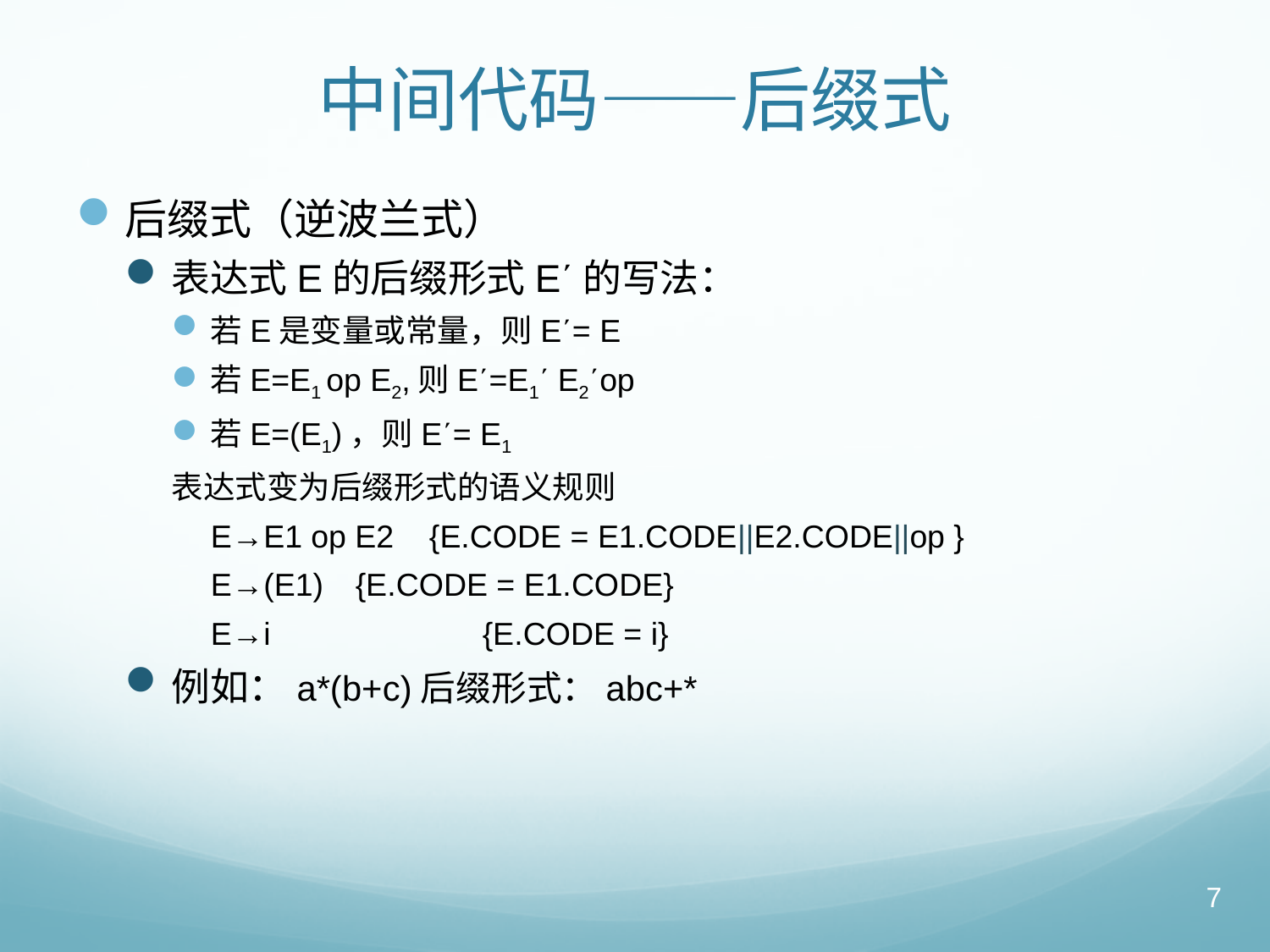

# 中间代码——后缀式
后缀式（逆波兰式）
表达式E的后缀形式E´的写法：
若E是变量或常量，则E´= E
若E=E1 op E2,则E´=E1´ E2´op
若E=(E1)，则E´= E1
表达式变为后缀形式的语义规则
	E→E1 op E2    {E.CODE = E1.CODE||E2.CODE||op }
	E→(E1)	  {E.CODE = E1.CODE}
	E→i		  {E.CODE = i}
例如：a*(b+c)后缀形式：abc+*
7